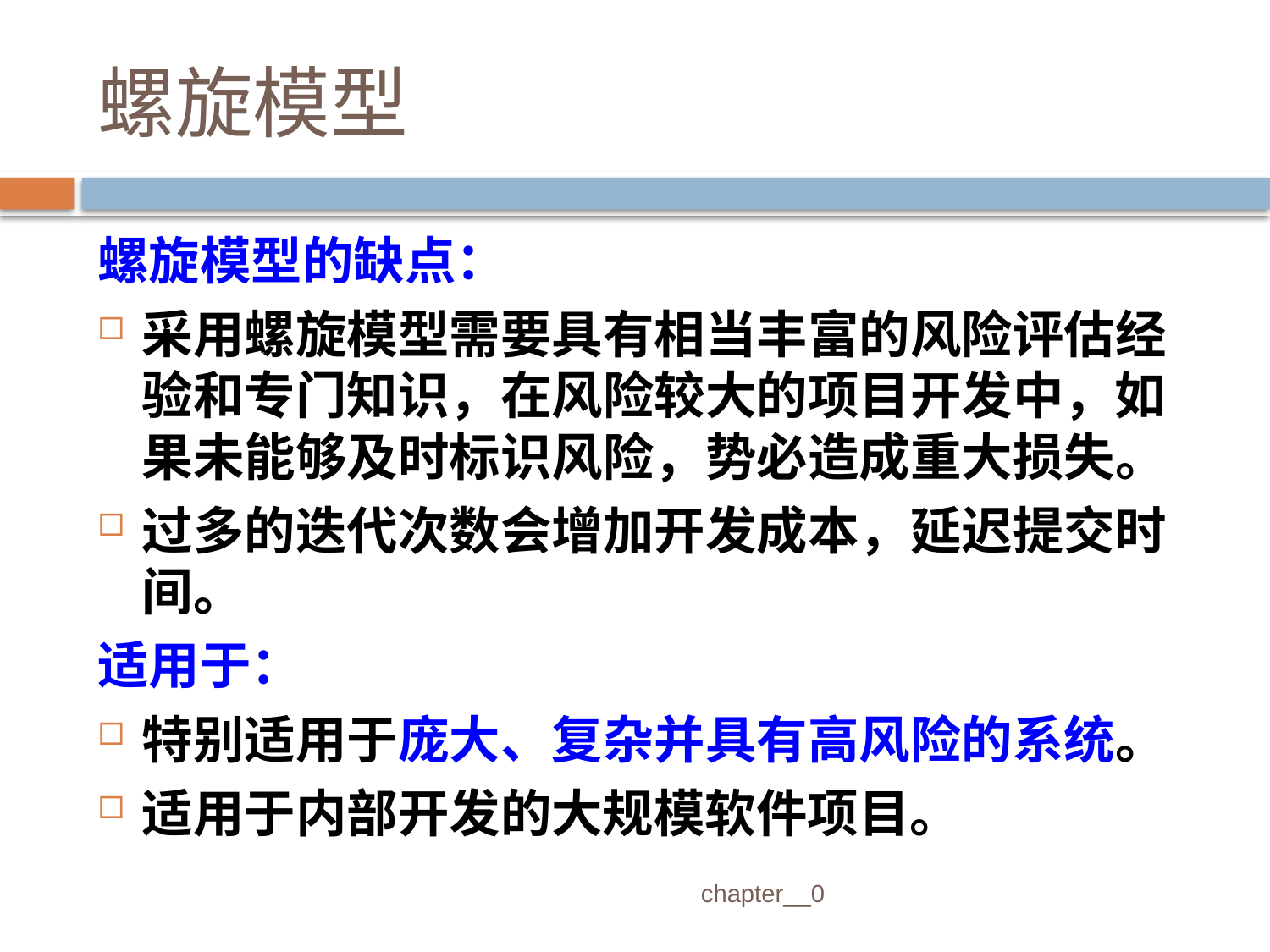

# 螺旋模型
72
螺旋模型的缺点：
采用螺旋模型需要具有相当丰富的风险评估经验和专门知识，在风险较大的项目开发中，如果未能够及时标识风险，势必造成重大损失。
过多的迭代次数会增加开发成本，延迟提交时间。
适用于：
特别适用于庞大、复杂并具有高风险的系统。
适用于内部开发的大规模软件项目。

 chapter__0